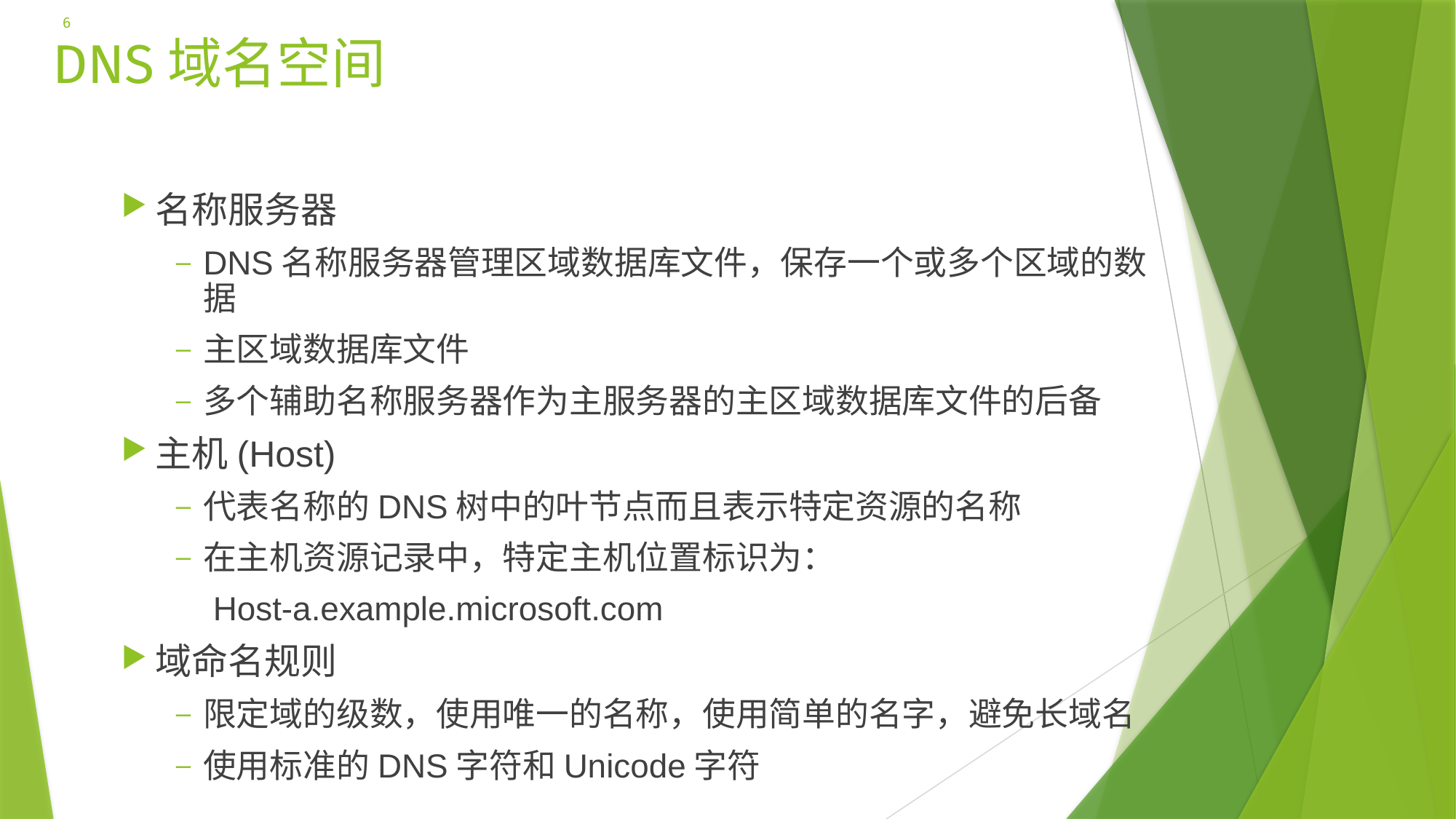

6
# DNS域名空间
名称服务器
DNS名称服务器管理区域数据库文件，保存一个或多个区域的数据
主区域数据库文件
多个辅助名称服务器作为主服务器的主区域数据库文件的后备
主机(Host)
代表名称的DNS树中的叶节点而且表示特定资源的名称
在主机资源记录中，特定主机位置标识为：
    Host-a.example.microsoft.com
域命名规则
限定域的级数，使用唯一的名称，使用简单的名字，避免长域名
使用标准的DNS字符和Unicode字符